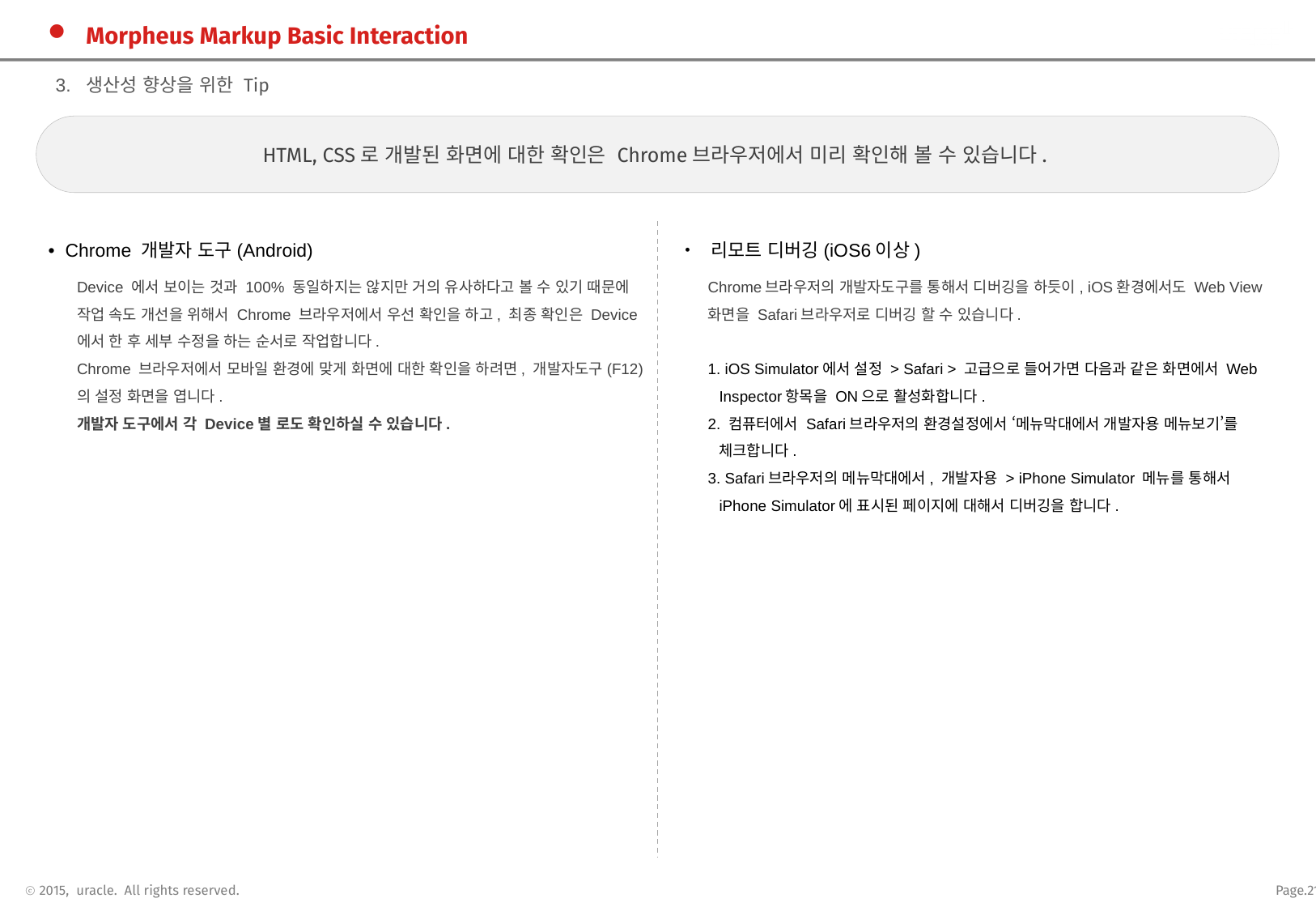

# Morpheus Markup Basic Interaction
생산성 향상을 위한 Tip
HTML, CSS로 개발된 화면에 대한 확인은 Chrome브라우저에서 미리 확인해 볼 수 있습니다.
•  Chrome 개발자 도구(Android)
•  리모트 디버깅(iOS6이상)
Device 에서 보이는 것과 100% 동일하지는 않지만 거의 유사하다고 볼 수 있기 때문에 작업 속도 개선을 위해서 Chrome 브라우저에서 우선 확인을 하고, 최종 확인은 Device에서 한 후 세부 수정을 하는 순서로 작업합니다.
Chrome 브라우저에서 모바일 환경에 맞게 화면에 대한 확인을 하려면, 개발자도구(F12)의 설정 화면을 엽니다.
개발자 도구에서 각 Device별 로도 확인하실 수 있습니다.
Chrome브라우저의 개발자도구를 통해서 디버깅을 하듯이, iOS환경에서도 Web View화면을 Safari브라우저로 디버깅 할 수 있습니다.

1. iOS Simulator에서 설정 > Safari > 고급으로 들어가면 다음과 같은 화면에서 Web Inspector항목을 ON으로 활성화합니다.
2. 컴퓨터에서 Safari브라우저의 환경설정에서 ‘메뉴막대에서 개발자용 메뉴보기’를  체크합니다.
3. Safari브라우저의 메뉴막대에서, 개발자용 > iPhone Simulator 메뉴를 통해서 iPhone Simulator에 표시된 페이지에 대해서 디버깅을 합니다.